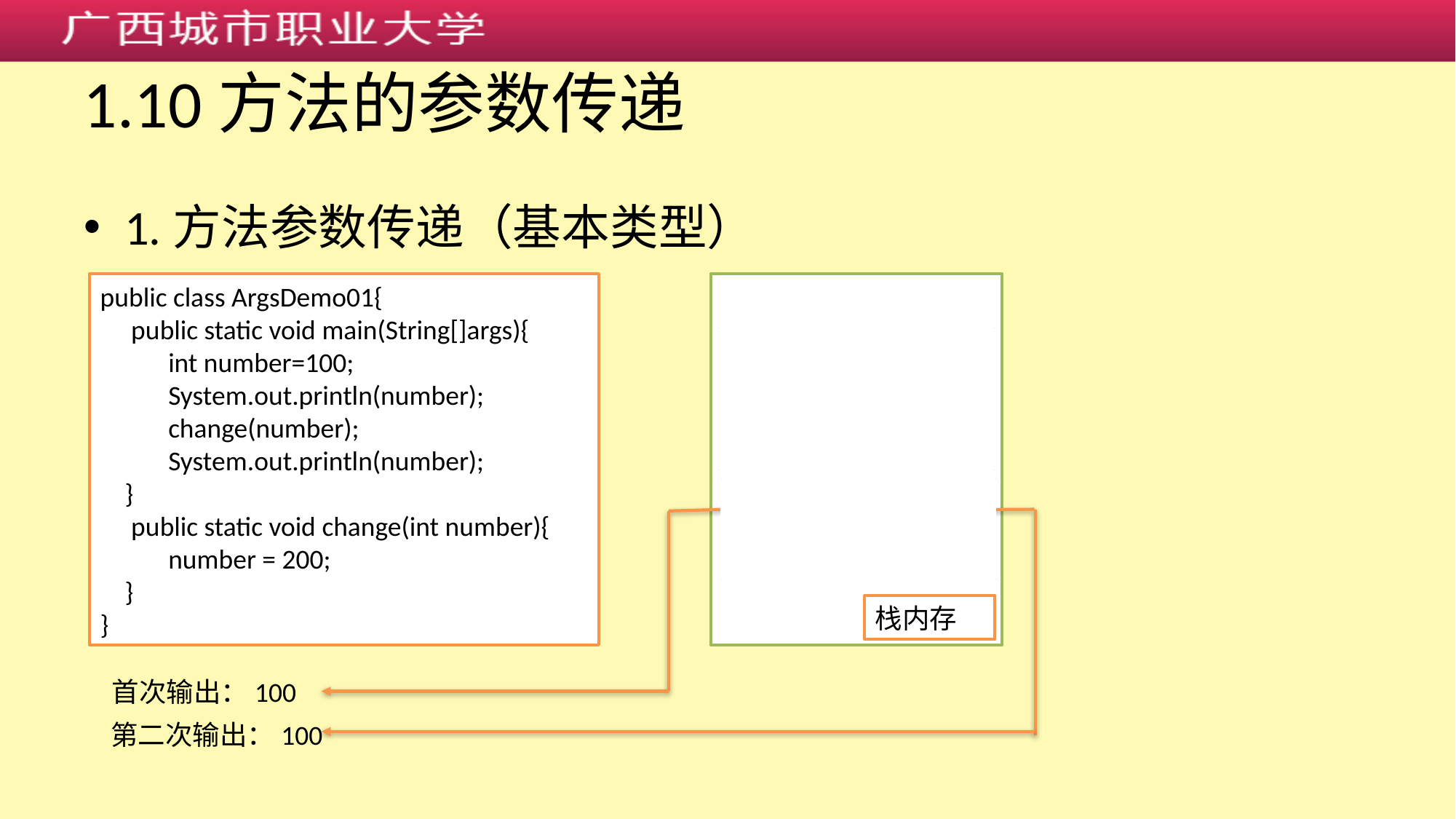

# 1.10方法的参数传递
1.方法参数传递（基本类型）
public class ArgsDemo01{
     public static void main(String[]args){
           int number=100;
           System.out.println(number);
           change(number);
           System.out.println(number);
    }
     public static void change(int number){
           number = 200;
    }
}

number = 200
number = 100
change方法

number = 100
main方法
栈内存
首次输出：100
第二次输出：100